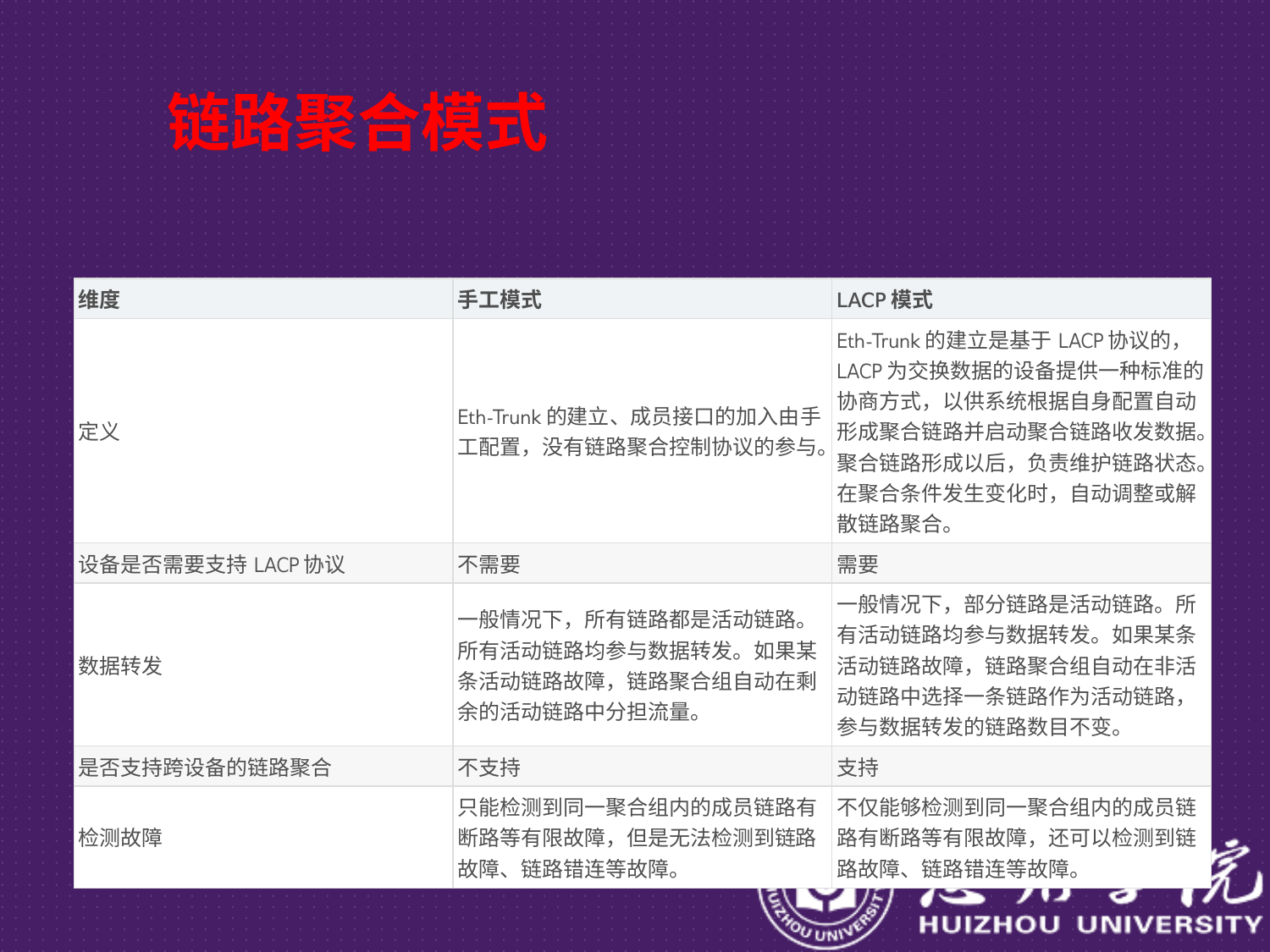

# 链路聚合模式

| 维度 | 手工模式 | LACP模式 |
| --- | --- | --- |
| 定义 | Eth-Trunk的建立、成员接口的加入由手工配置，没有链路聚合控制协议的参与。 | Eth-Trunk的建立是基于LACP协议的，LACP为交换数据的设备提供一种标准的协商方式，以供系统根据自身配置自动形成聚合链路并启动聚合链路收发数据。聚合链路形成以后，负责维护链路状态。在聚合条件发生变化时，自动调整或解散链路聚合。 |
| 设备是否需要支持LACP协议 | 不需要 | 需要 |
| 数据转发 | 一般情况下，所有链路都是活动链路。所有活动链路均参与数据转发。如果某条活动链路故障，链路聚合组自动在剩余的活动链路中分担流量。 | 一般情况下，部分链路是活动链路。所有活动链路均参与数据转发。如果某条活动链路故障，链路聚合组自动在非活动链路中选择一条链路作为活动链路，参与数据转发的链路数目不变。 |
| 是否支持跨设备的链路聚合 | 不支持 | 支持 |
| 检测故障 | 只能检测到同一聚合组内的成员链路有断路等有限故障，但是无法检测到链路故障、链路错连等故障。 | 不仅能够检测到同一聚合组内的成员链路有断路等有限故障，还可以检测到链路故障、链路错连等故障。 |